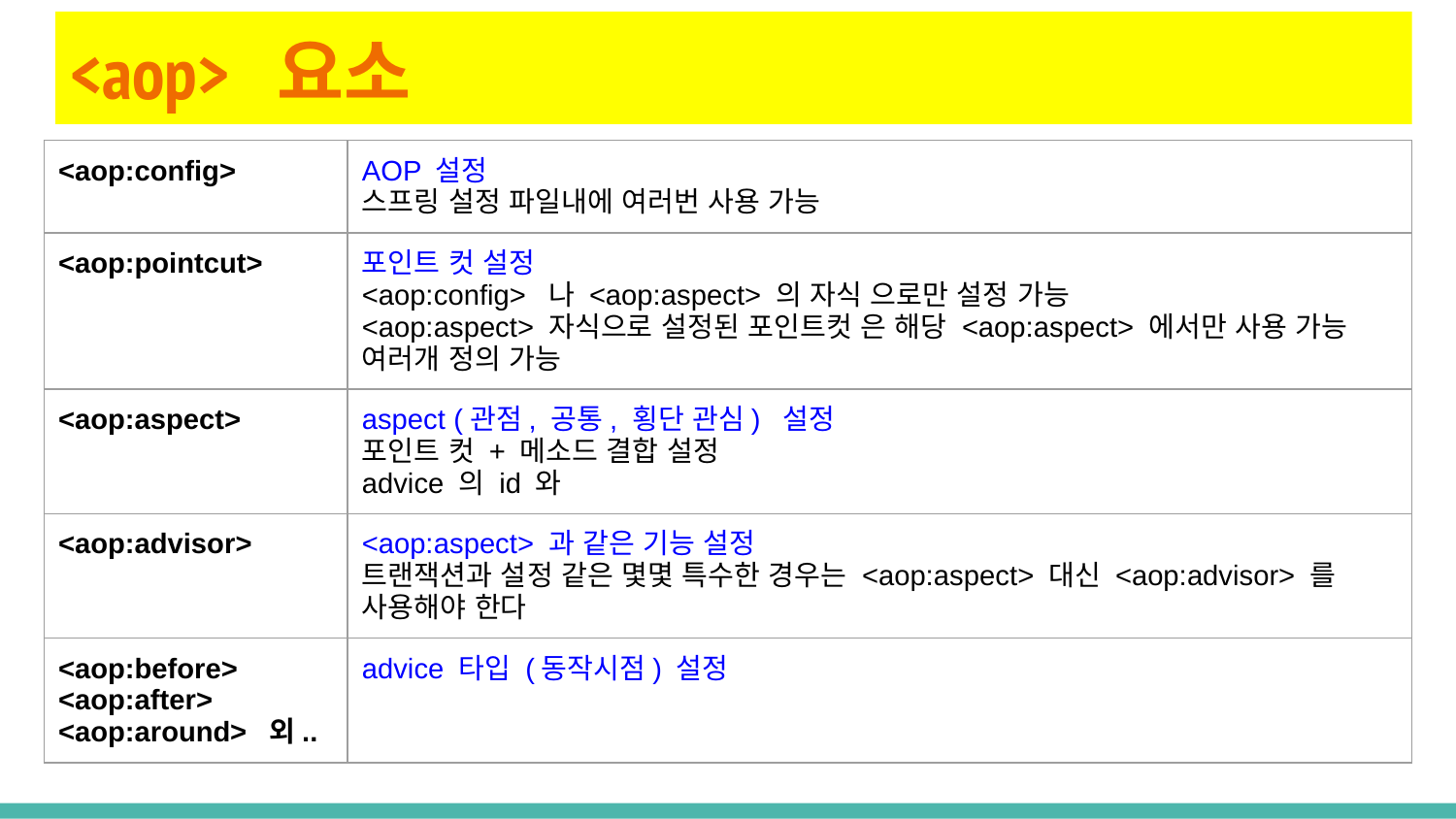

# <aop>  요소
| <aop:config> | AOP 설정 스프링 설정 파일내에 여러번 사용 가능 |
| --- | --- |
| <aop:pointcut> | 포인트 컷 설정 <aop:config> 나 <aop:aspect> 의 자식 으로만 설정 가능 <aop:aspect> 자식으로 설정된 포인트컷 은 해당 <aop:aspect> 에서만 사용 가능 여러개 정의 가능 |
| <aop:aspect> | aspect (관점, 공통, 횡단 관심) 설정 포인트 컷 + 메소드 결합 설정 advice 의 id 와 |
| <aop:advisor> | <aop:aspect> 과 같은 기능 설정 트랜잭션과 설정 같은 몇몇 특수한 경우는 <aop:aspect> 대신 <aop:advisor> 를 사용해야 한다 |
| <aop:before> <aop:after> <aop:around> 외.. | advice 타입 (동작시점) 설정 |